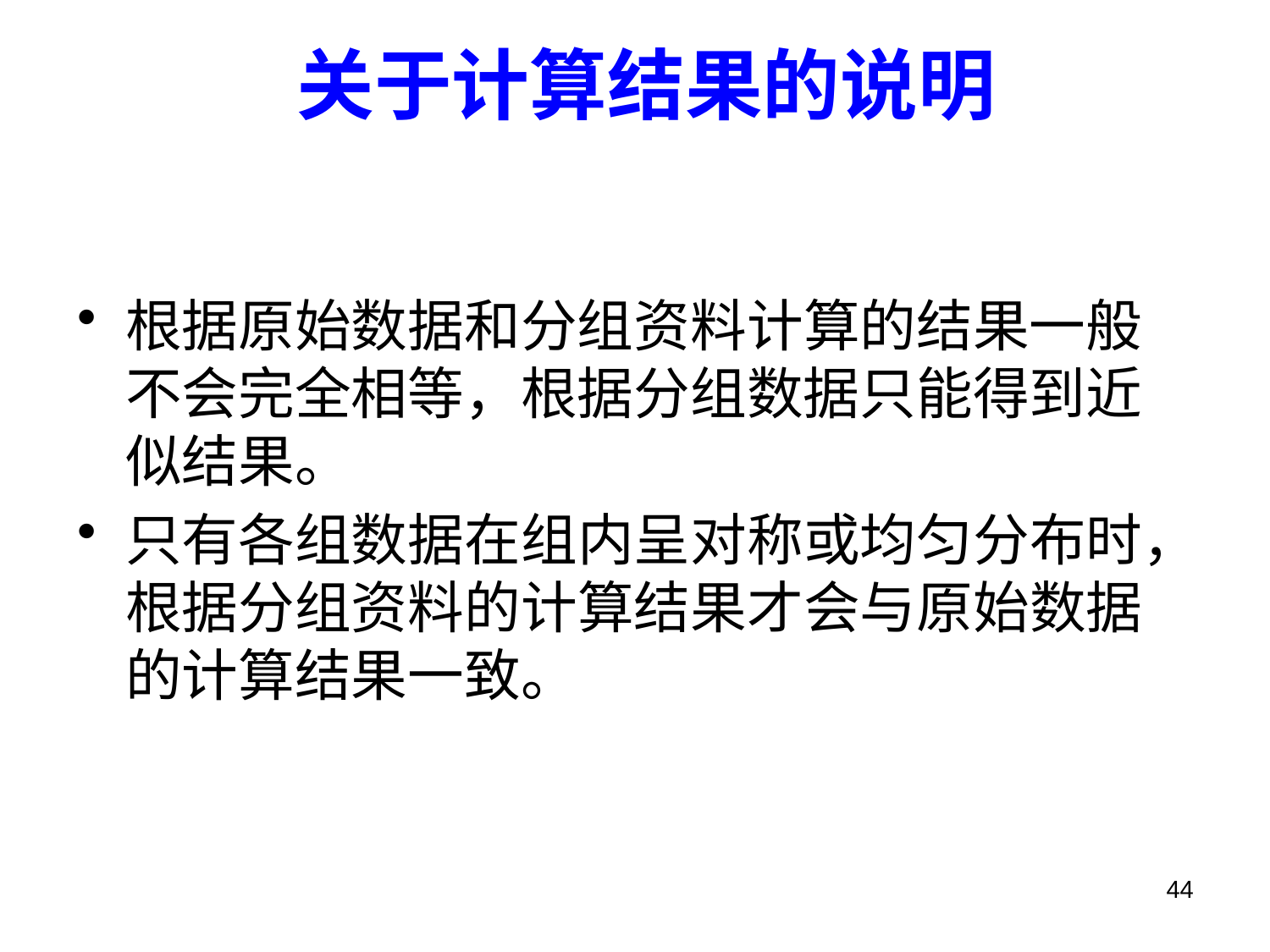

# 关于计算结果的说明

根据原始数据和分组资料计算的结果一般不会完全相等，根据分组数据只能得到近似结果。
只有各组数据在组内呈对称或均匀分布时，根据分组资料的计算结果才会与原始数据的计算结果一致。

44